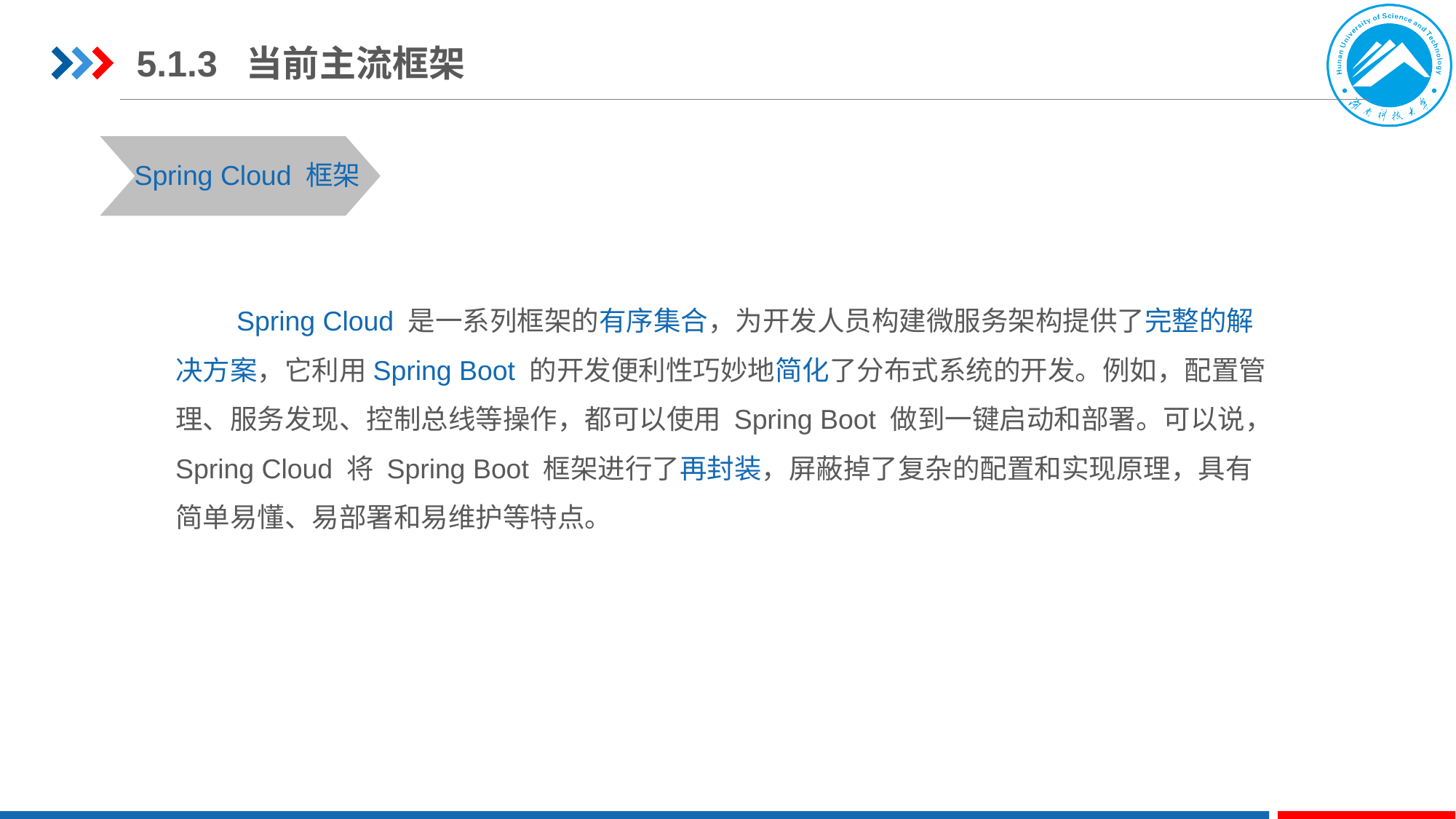

5.1.3  当前主流框架

Spring Cloud 框架
        Spring Cloud 是一系列框架的有序集合，为开发人员构建微服务架构提供了完整的解决方案，它利用Spring Boot 的开发便利性巧妙地简化了分布式系统的开发。例如，配置管理、服务发现、控制总线等操作，都可以使用 Spring Boot 做到一键启动和部署。可以说，Spring Cloud 将 Spring Boot 框架进行了再封装，屏蔽掉了复杂的配置和实现原理，具有简单易懂、易部署和易维护等特点。